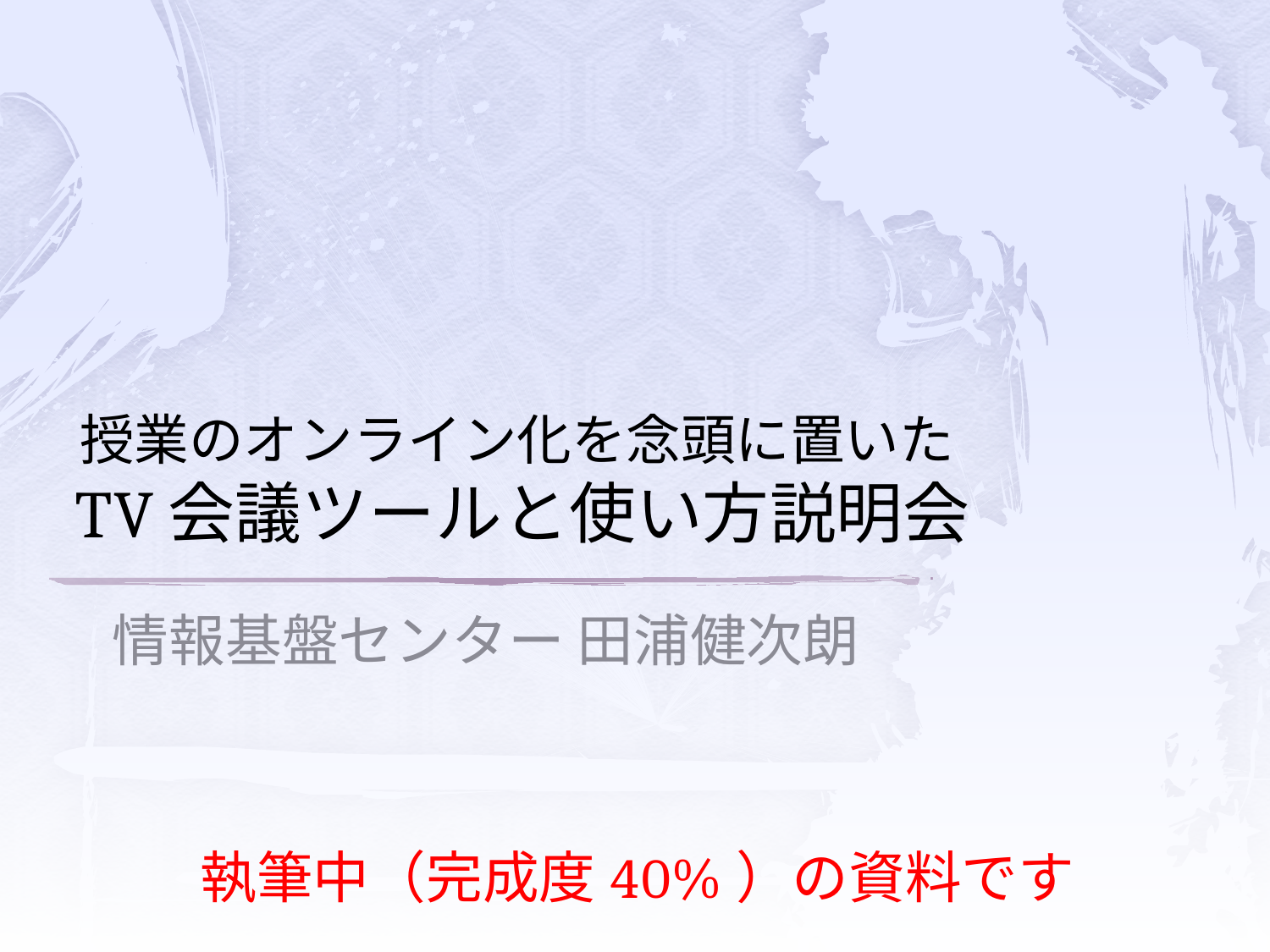

# 授業のオンライン化を念頭に置いたTV会議ツールと使い方説明会
情報基盤センター 田浦健次朗
執筆中（完成度40%）の資料です